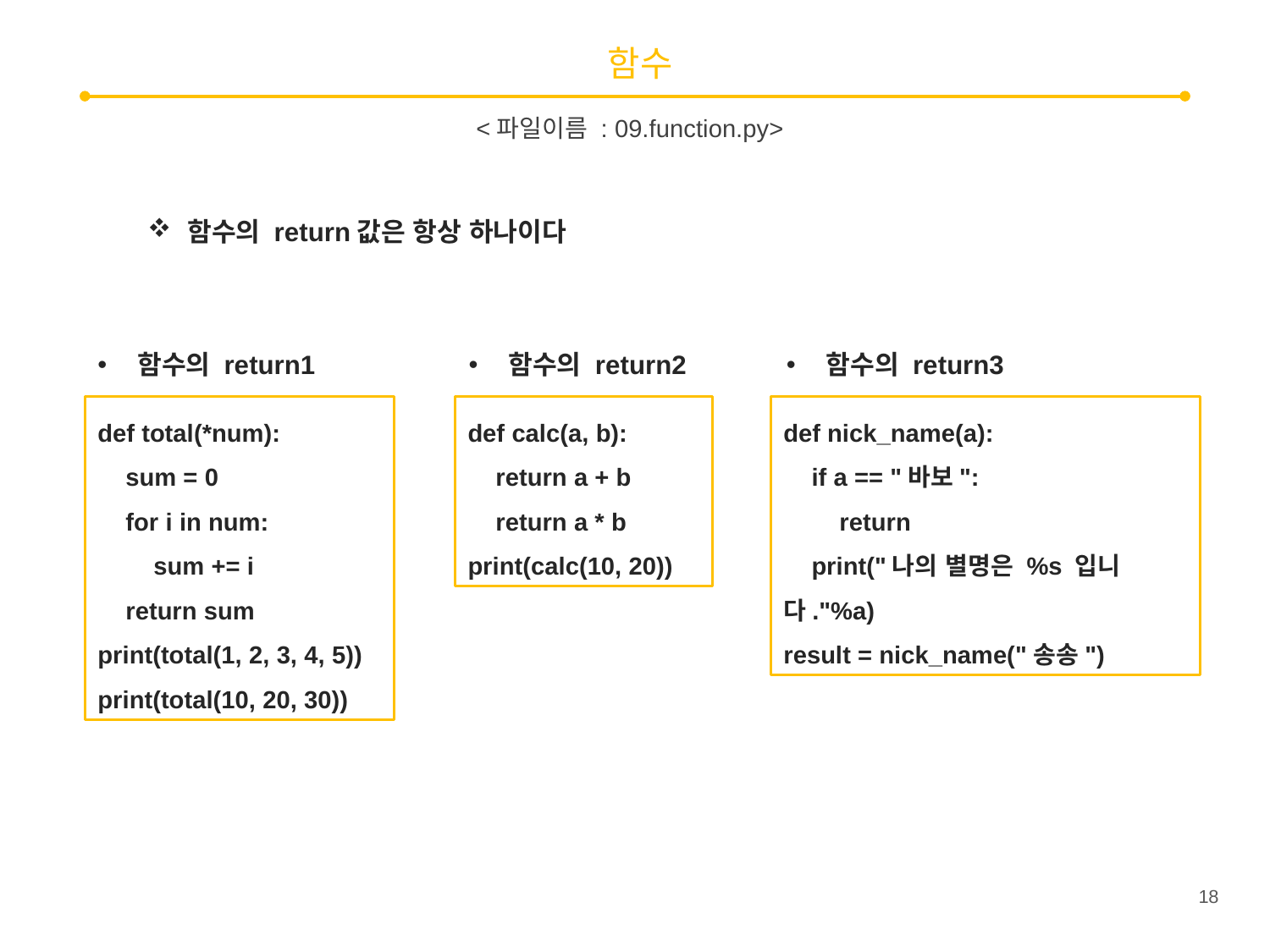

# 함수
<파일이름 : 09.function.py>
함수의 return값은 항상 하나이다
함수의 return1
함수의 return2
함수의 return3
def total(*num):
    sum = 0
    for i in num:
        sum += i
    return sum
print(total(1, 2, 3, 4, 5))
print(total(10, 20, 30))
def calc(a, b):
    return a + b
    return a * b
print(calc(10, 20))
def nick_name(a):
    if a == "바보":
        return
    print("나의 별명은 %s 입니다."%a)
result = nick_name("송송")